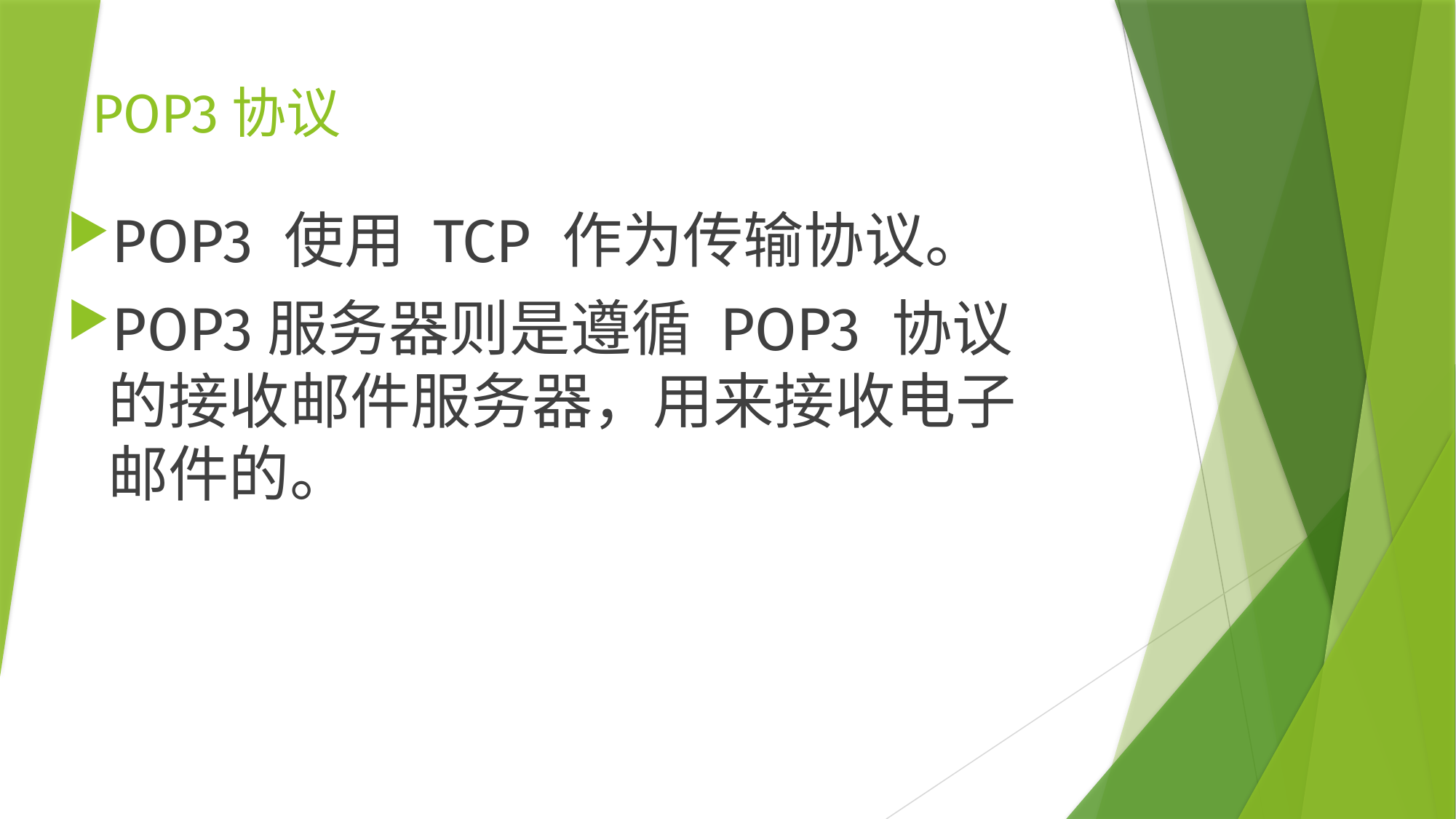

POP3协议
POP3 使用 TCP 作为传输协议。
POP3服务器则是遵循 POP3 协议的接收邮件服务器，用来接收电子邮件的。